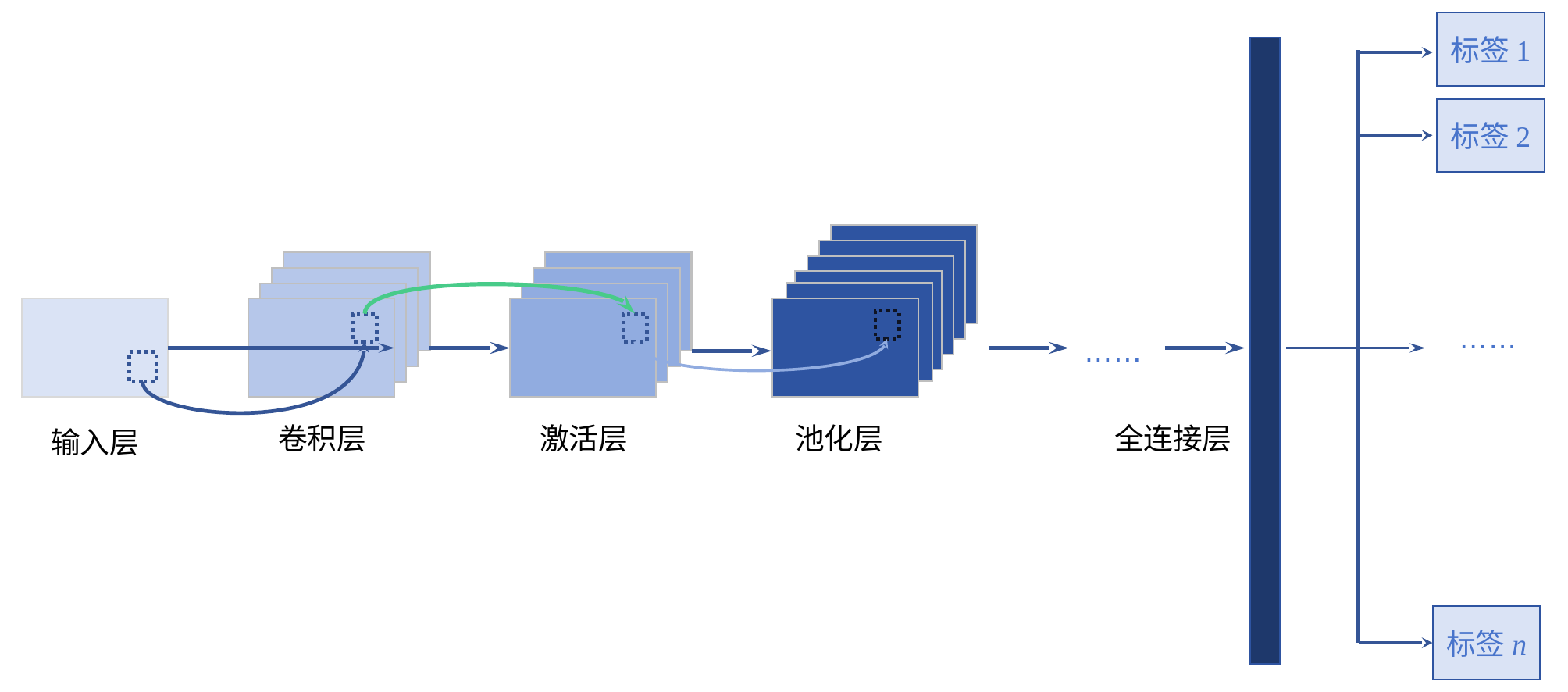

标签1

标签2

……
……

卷积层
激活层
池化层
全连接层
输入层
标签n